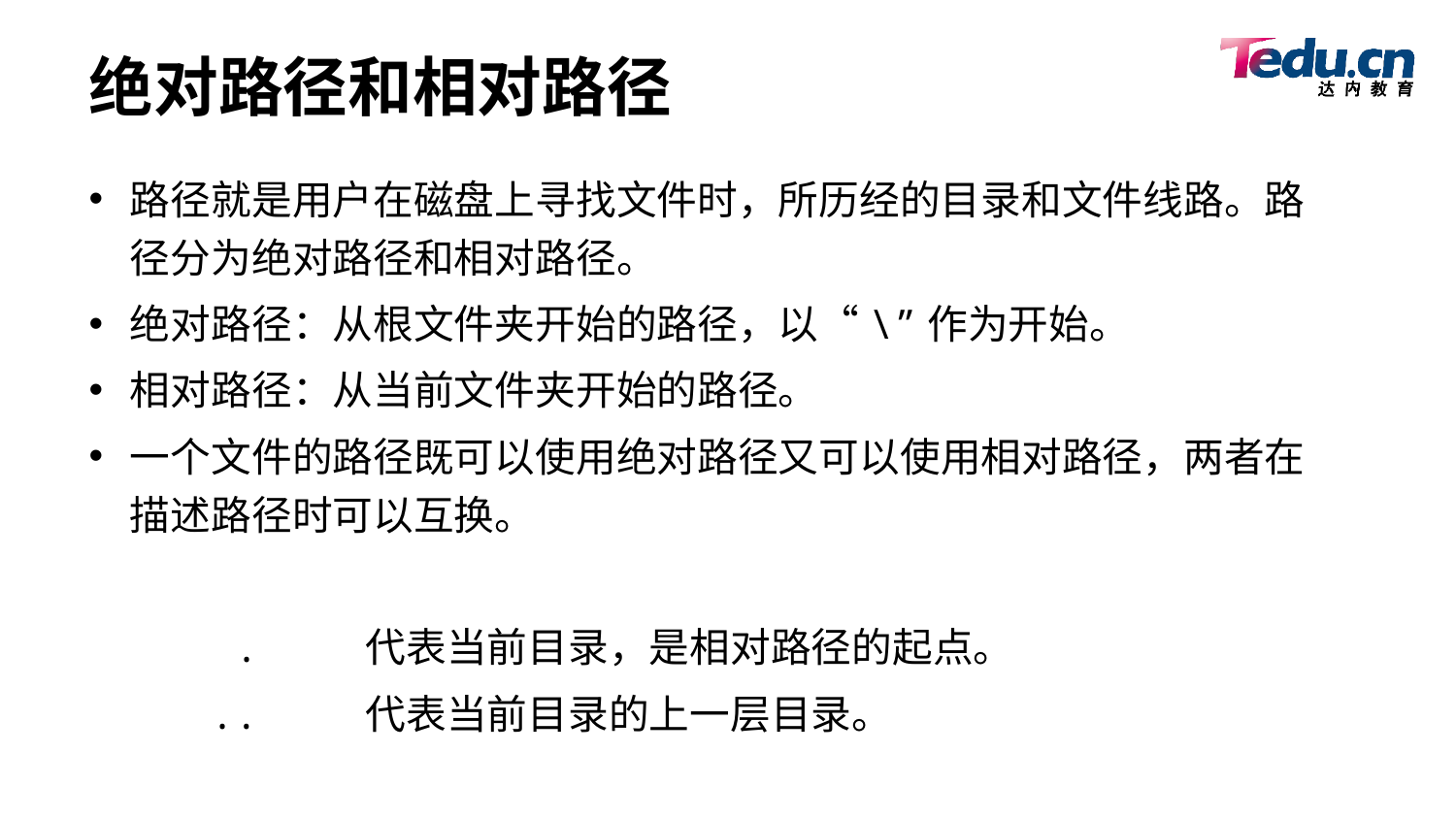

# 绝对路径和相对路径
路径就是用户在磁盘上寻找文件时，所历经的目录和文件线路。路径分为绝对路径和相对路径。
绝对路径：从根文件夹开始的路径，以“\”作为开始。
相对路径：从当前文件夹开始的路径。
一个文件的路径既可以使用绝对路径又可以使用相对路径，两者在描述路径时可以互换。

      .    代表当前目录，是相对路径的起点。
     ..    代表当前目录的上一层目录。